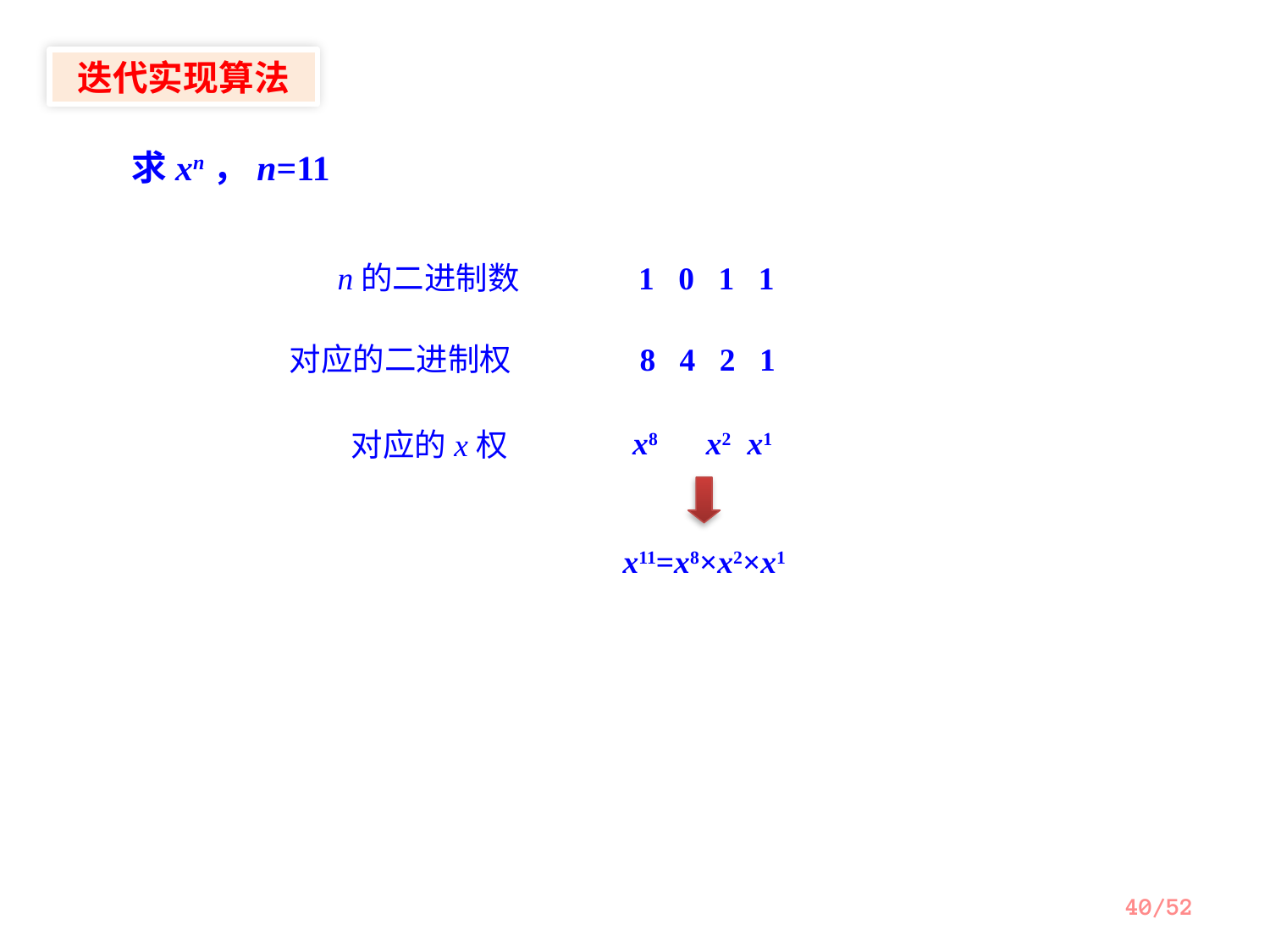

迭代实现算法
求xn，n=11
1   0   1   1
n的二进制数
8   4   2   1
对应的二进制权
x8      x2  x1
对应的x权

x11=x8×x2×x1
40/52